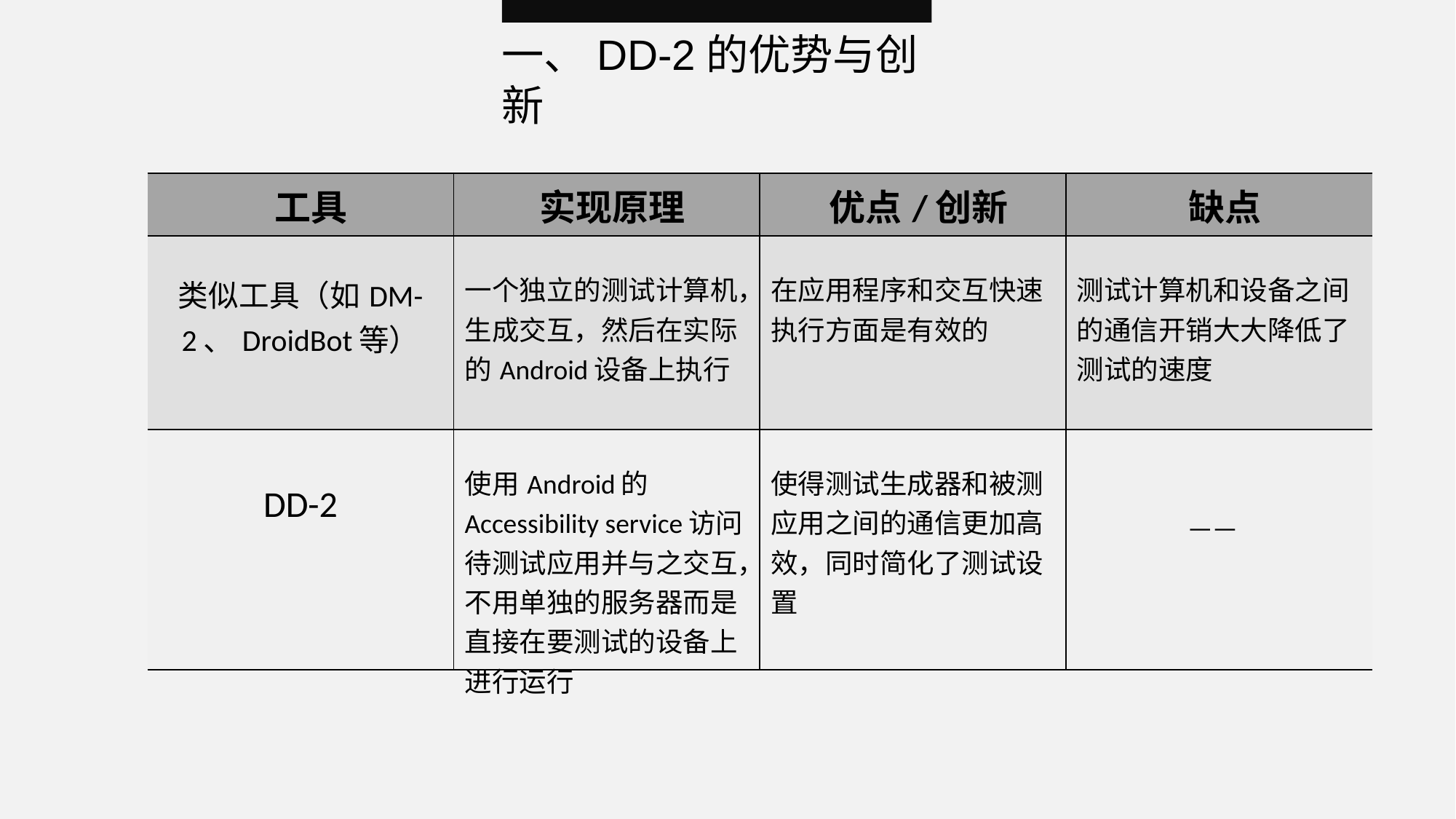

一、DD-2的优势与创新

| 工具 | 实现原理 | 优点/创新 | 缺点 |
| --- | --- | --- | --- |
| 类似工具（如DM-2、DroidBot等） | 一个独立的测试计算机，生成交互，然后在实际的Android设备上执行 | 在应用程序和交互快速执行方面是有效的 | 测试计算机和设备之间的通信开销大大降低了测试的速度 |
| DD-2 | 使用Android的Accessibility service访问待测试应用并与之交互，不用单独的服务器而是直接在要测试的设备上进行运行 | 使得测试生成器和被测应用之间的通信更加高效，同时简化了测试设置 | —— |